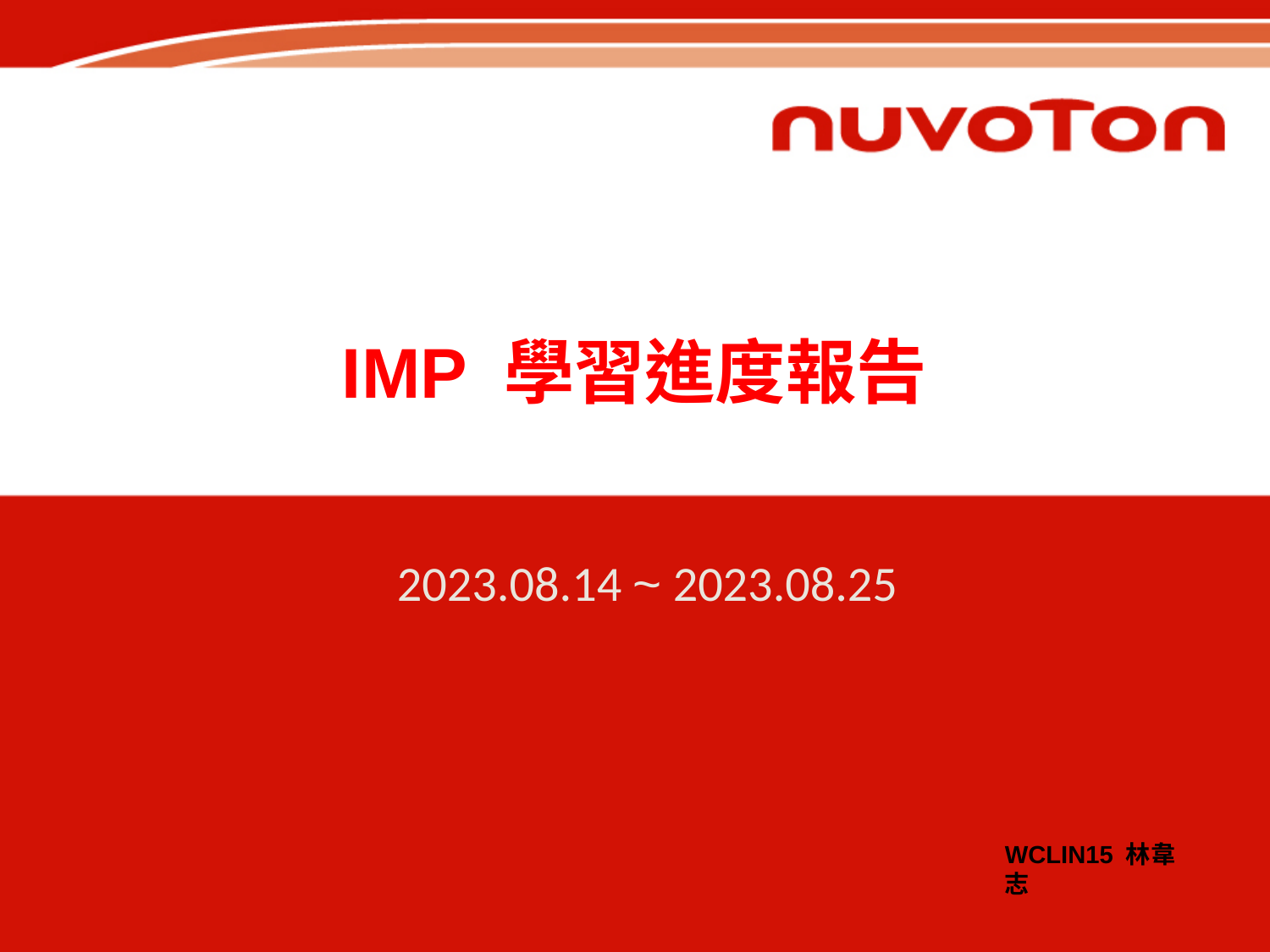

# IMP 學習進度報告
2023.08.14 ~ 2023.08.25
WCLIN15 林韋志